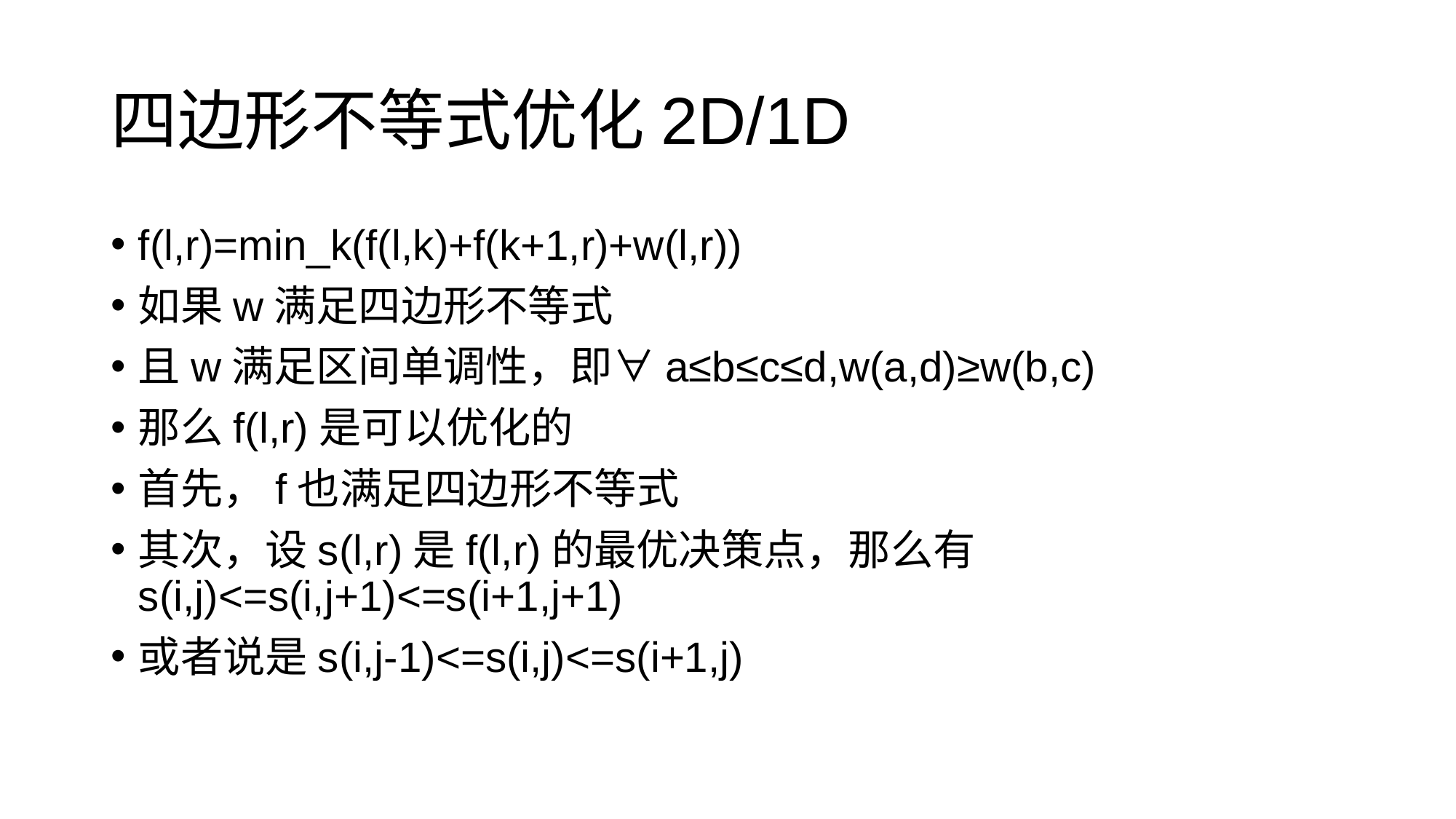

# 四边形不等式优化2D/1D
f(l,r)=min_k(f(l,k)+f(k+1,r)+w(l,r))
如果w满足四边形不等式
且w满足区间单调性，即∀a≤b≤c≤d,w(a,d)≥w(b,c)
那么f(l,r)是可以优化的
首先，f也满足四边形不等式
其次，设s(l,r)是f(l,r)的最优决策点，那么有s(i,j)<=s(i,j+1)<=s(i+1,j+1)
或者说是s(i,j-1)<=s(i,j)<=s(i+1,j)